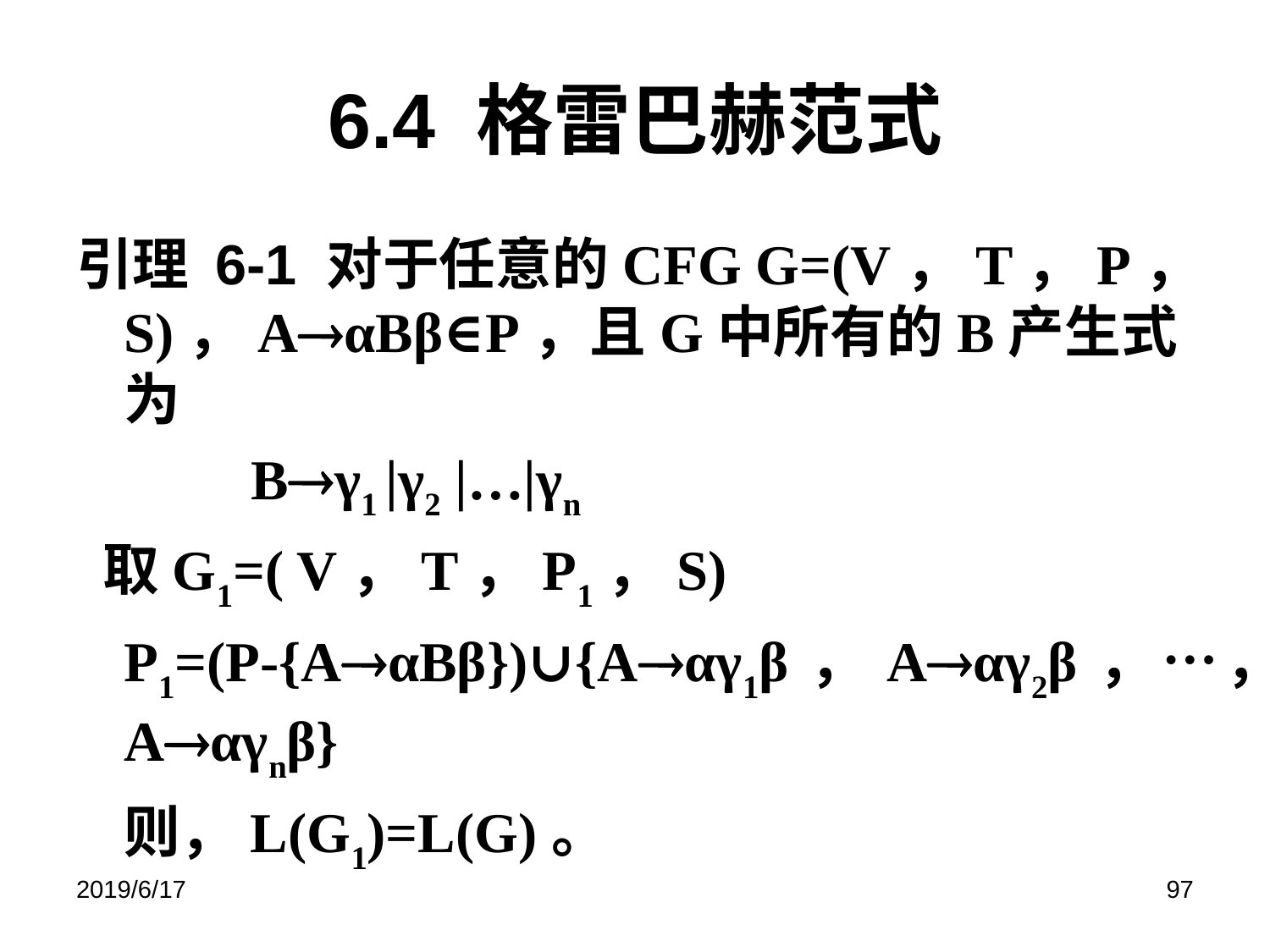

# 6.4 格雷巴赫范式
引理 6-1 对于任意的CFG G=(V，T，P，S)，A→αBβ∈P，且G中所有的B产生式为
		B→γ1 |γ2 |…|γn
 取G1=( V，T，P1，S)
	P1=(P-{A→αBβ})∪{A→αγ1β，A→αγ2β，…，A→αγnβ}
	则，L(G1)=L(G)。
2019/6/17
97